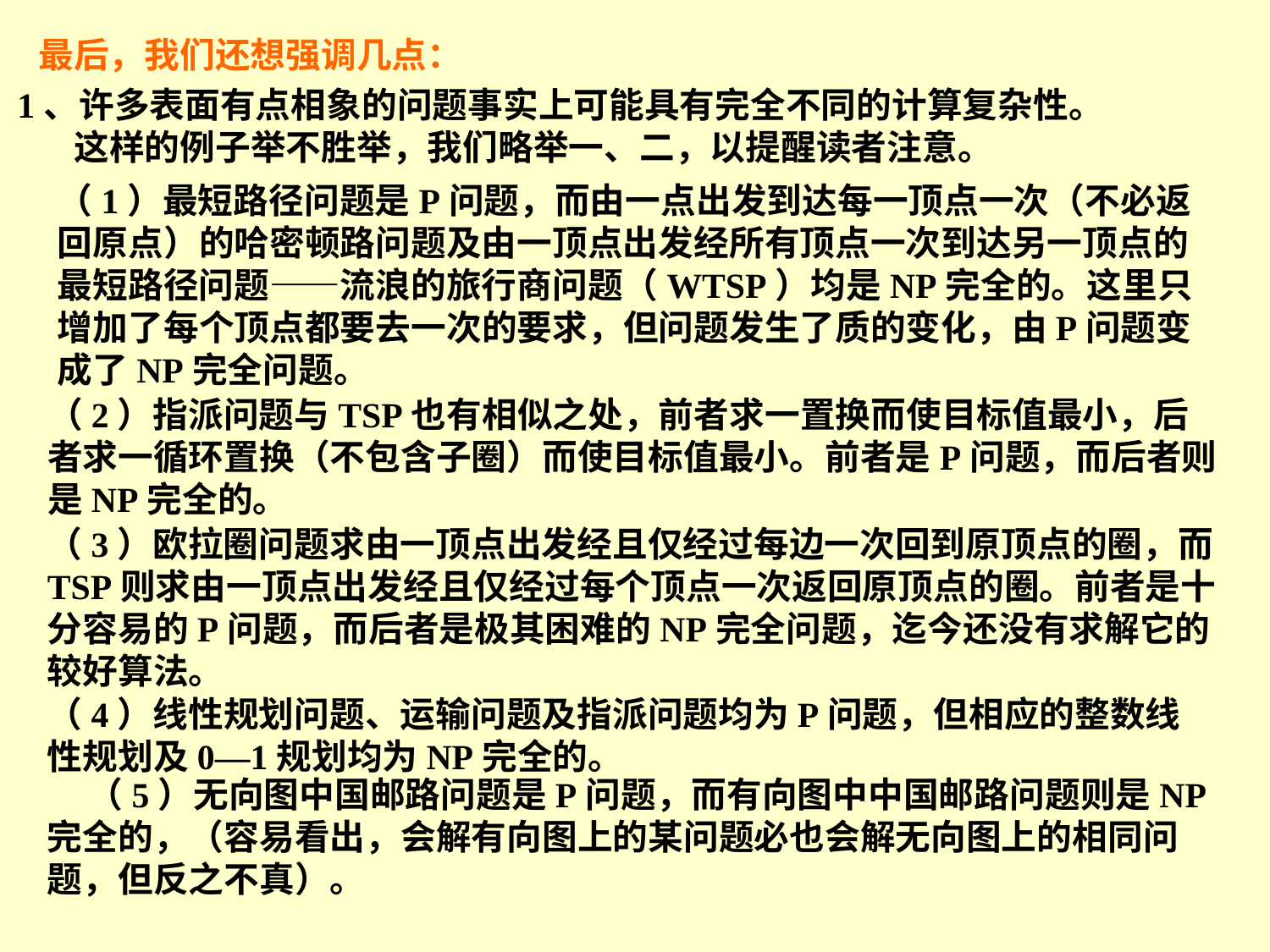

最后，我们还想强调几点：
1、许多表面有点相象的问题事实上可能具有完全不同的计算复杂性。
      这样的例子举不胜举，我们略举一、二，以提醒读者注意。
（1）最短路径问题是P问题，而由一点出发到达每一顶点一次（不必返回原点）的哈密顿路问题及由一顶点出发经所有顶点一次到达另一顶点的最短路径问题——流浪的旅行商问题（WTSP）均是NP完全的。这里只增加了每个顶点都要去一次的要求，但问题发生了质的变化，由P问题变成了NP完全问题。
（2）指派问题与TSP也有相似之处，前者求一置换而使目标值最小，后者求一循环置换（不包含子圈）而使目标值最小。前者是P问题，而后者则是NP完全的。
（3）欧拉圈问题求由一顶点出发经且仅经过每边一次回到原顶点的圈，而TSP则求由一顶点出发经且仅经过每个顶点一次返回原顶点的圈。前者是十分容易的P问题，而后者是极其困难的NP完全问题，迄今还没有求解它的较好算法。
（4）线性规划问题、运输问题及指派问题均为P问题，但相应的整数线性规划及0—1规划均为NP完全的。
    （5）无向图中国邮路问题是P问题，而有向图中中国邮路问题则是NP完全的，（容易看出，会解有向图上的某问题必也会解无向图上的相同问题，但反之不真）。